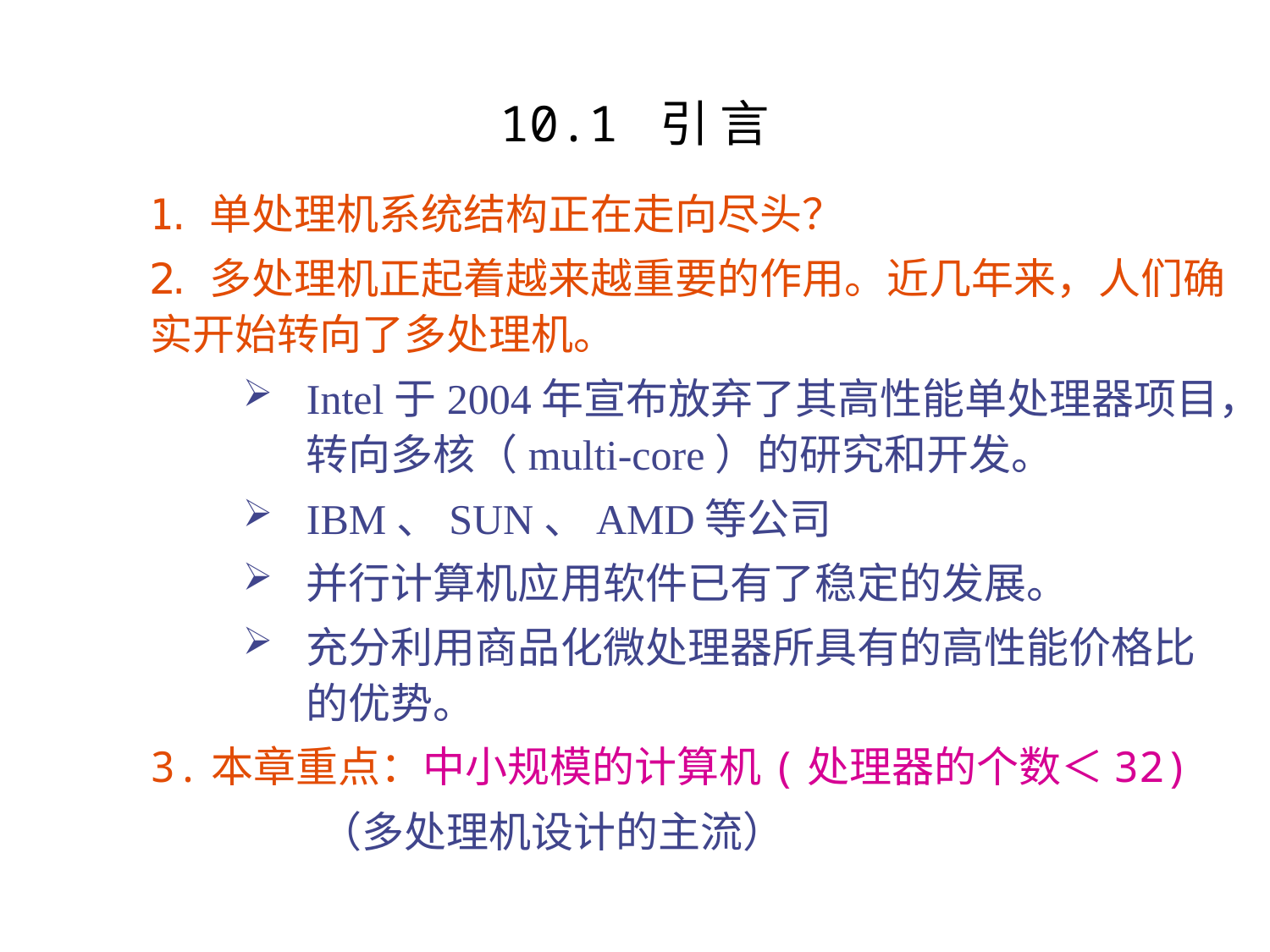

#
10.1 引 言
1. 单处理机系统结构正在走向尽头？
2. 多处理机正起着越来越重要的作用。近几年来，人们确实开始转向了多处理机。
Intel于2004年宣布放弃了其高性能单处理器项目，转向多核（multi-core）的研究和开发。
IBM、SUN、AMD等公司
并行计算机应用软件已有了稳定的发展。
充分利用商品化微处理器所具有的高性能价格比的优势。
3.本章重点：中小规模的计算机(处理器的个数＜32)
       （多处理机设计的主流）